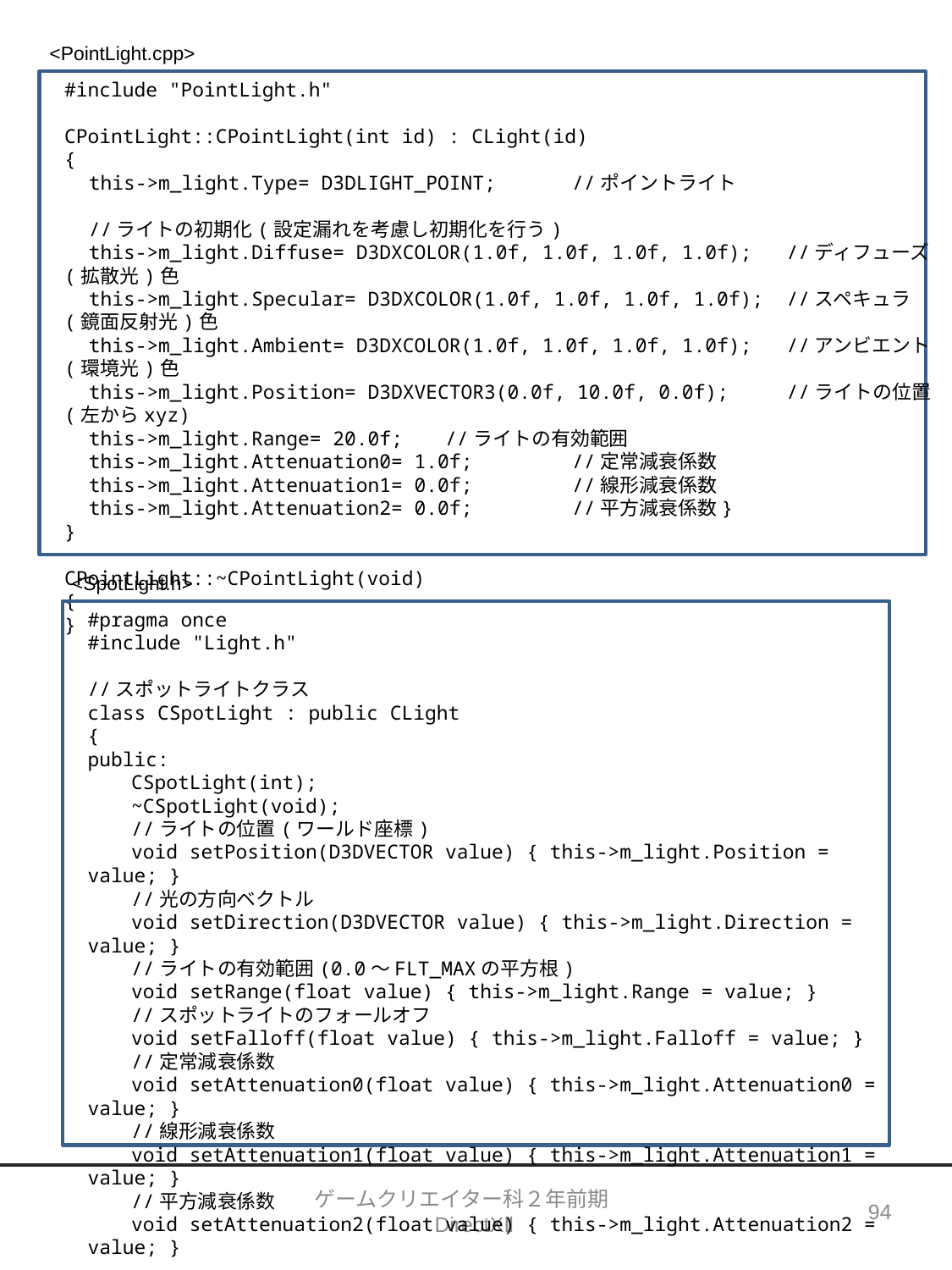

<PointLight.cpp>

#include "PointLight.h"

CPointLight::CPointLight(int id) : CLight(id)
{
　this->m_light.Type= D3DLIGHT_POINT;	//ポイントライト

　//ライトの初期化(設定漏れを考慮し初期化を行う)
　this->m_light.Diffuse= D3DXCOLOR(1.0f, 1.0f, 1.0f, 1.0f);   //ディフューズ(拡散光)色
　this->m_light.Specular= D3DXCOLOR(1.0f, 1.0f, 1.0f, 1.0f);  //スペキュラ(鏡面反射光)色
　this->m_light.Ambient= D3DXCOLOR(1.0f, 1.0f, 1.0f, 1.0f);   //アンビエント(環境光)色
　this->m_light.Position= D3DXVECTOR3(0.0f, 10.0f, 0.0f);     //ライトの位置(左からxyz)
　this->m_light.Range= 20.0f;	//ライトの有効範囲
　this->m_light.Attenuation0= 1.0f;	//定常減衰係数
　this->m_light.Attenuation1= 0.0f;	//線形減衰係数
　this->m_light.Attenuation2= 0.0f;	//平方減衰係数}
}

CPointLight::~CPointLight(void)
{
}
<SpotLight.h>

#pragma once
#include "Light.h"

//スポットライトクラス
class CSpotLight : public CLight
{
public:
　　CSpotLight(int);
　　~CSpotLight(void);
　　//ライトの位置(ワールド座標)
　　void setPosition(D3DVECTOR value) { this->m_light.Position = value; }
　　//光の方向ベクトル
　　void setDirection(D3DVECTOR value) { this->m_light.Direction = value; }
　　//ライトの有効範囲(0.0～FLT_MAXの平方根)
　　void setRange(float value) { this->m_light.Range = value; }
　　//スポットライトのフォールオフ
　　void setFalloff(float value) { this->m_light.Falloff = value; }
　　//定常減衰係数
　　void setAttenuation0(float value) { this->m_light.Attenuation0 = value; }
　　//線形減衰係数
　　void setAttenuation1(float value) { this->m_light.Attenuation1 = value; }
　　//平方減衰係数
　　void setAttenuation2(float value) { this->m_light.Attenuation2 = value; }
ゲームクリエイター科２年前期　DirectXⅡ
94